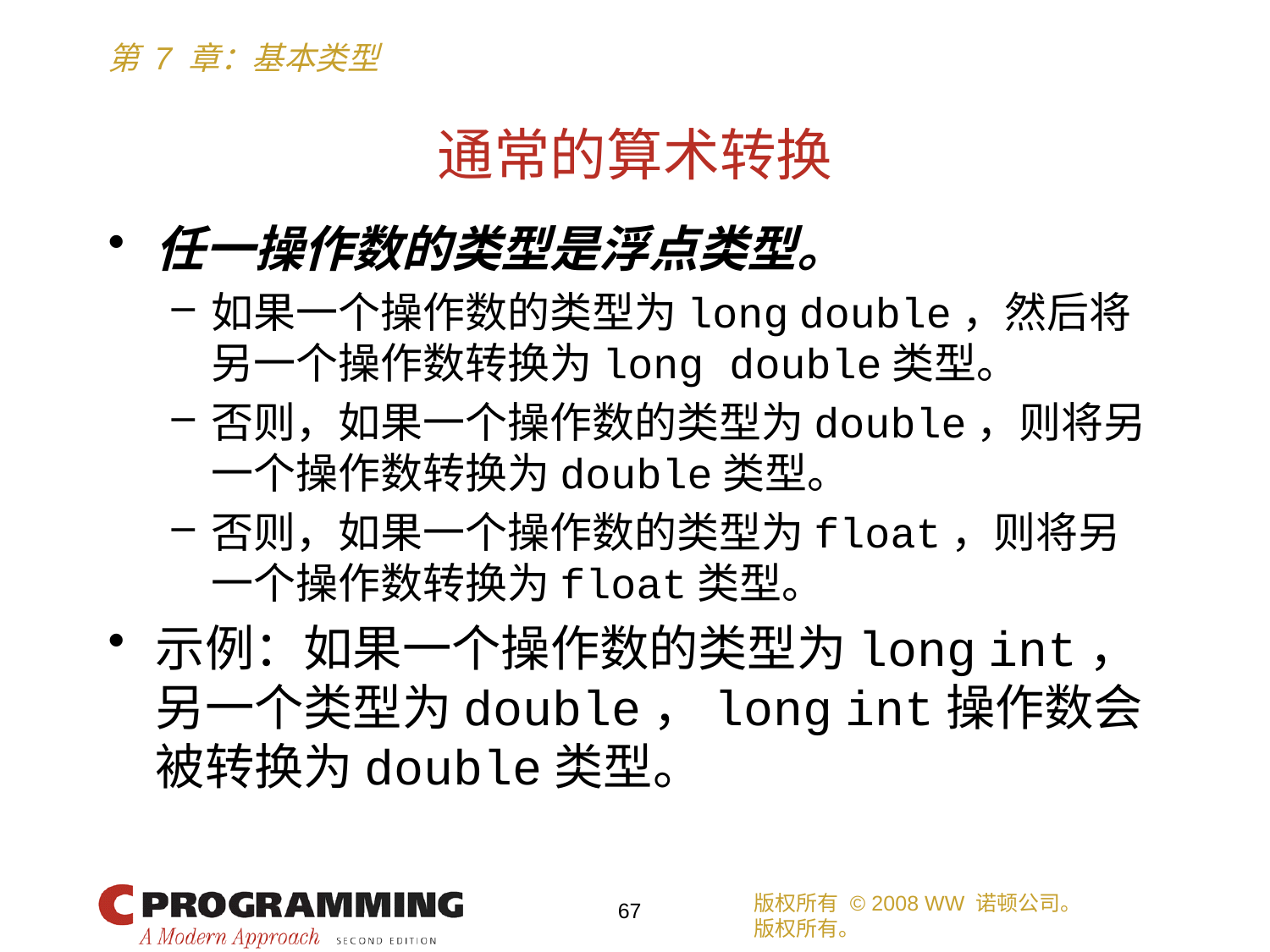

# 通常的算术转换
任一操作数的类型是浮点类型。
如果一个操作数的类型为long double，然后将另一个操作数转换为long double类型。
否则，如果一个操作数的类型为double，则将另一个操作数转换为double类型。
否则，如果一个操作数的类型为float，则将另一个操作数转换为float类型。
示例：如果一个操作数的类型为long int，另一个类型为double，long int操作数会被转换为double类型。
版权所有 © 2008 WW 诺顿公司。
版权所有。
67